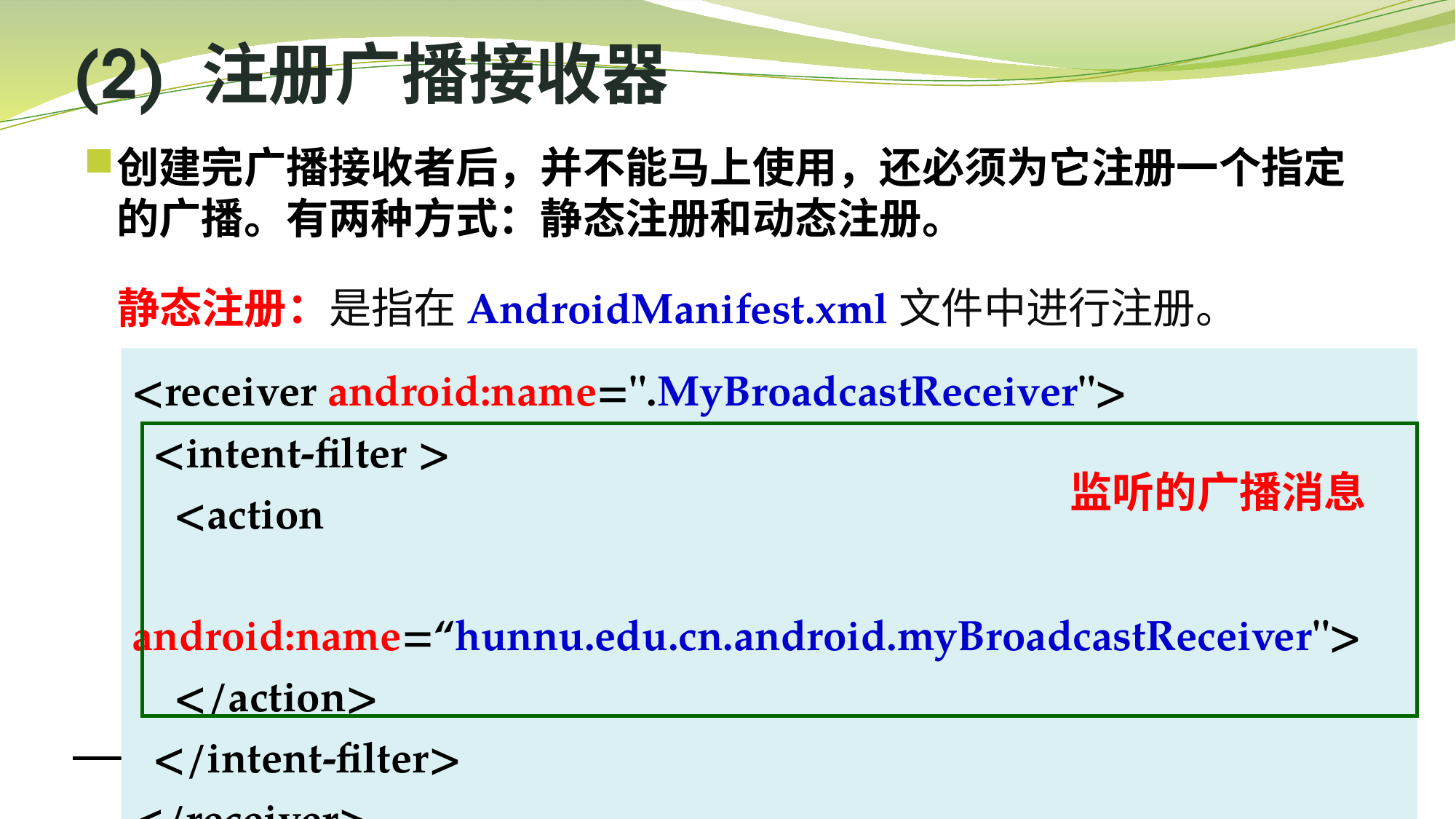

# (2) 注册广播接收器
创建完广播接收者后，并不能马上使用，还必须为它注册一个指定的广播。有两种方式：静态注册和动态注册。

静态注册：是指在AndroidManifest.xml文件中进行注册。
<receiver android:name=".MyBroadcastReceiver">
  <intent-filter >
    <action
      android:name=“hunnu.edu.cn.android.myBroadcastReceiver">
    </action>
  </intent-filter>
</receiver>

监听的广播消息